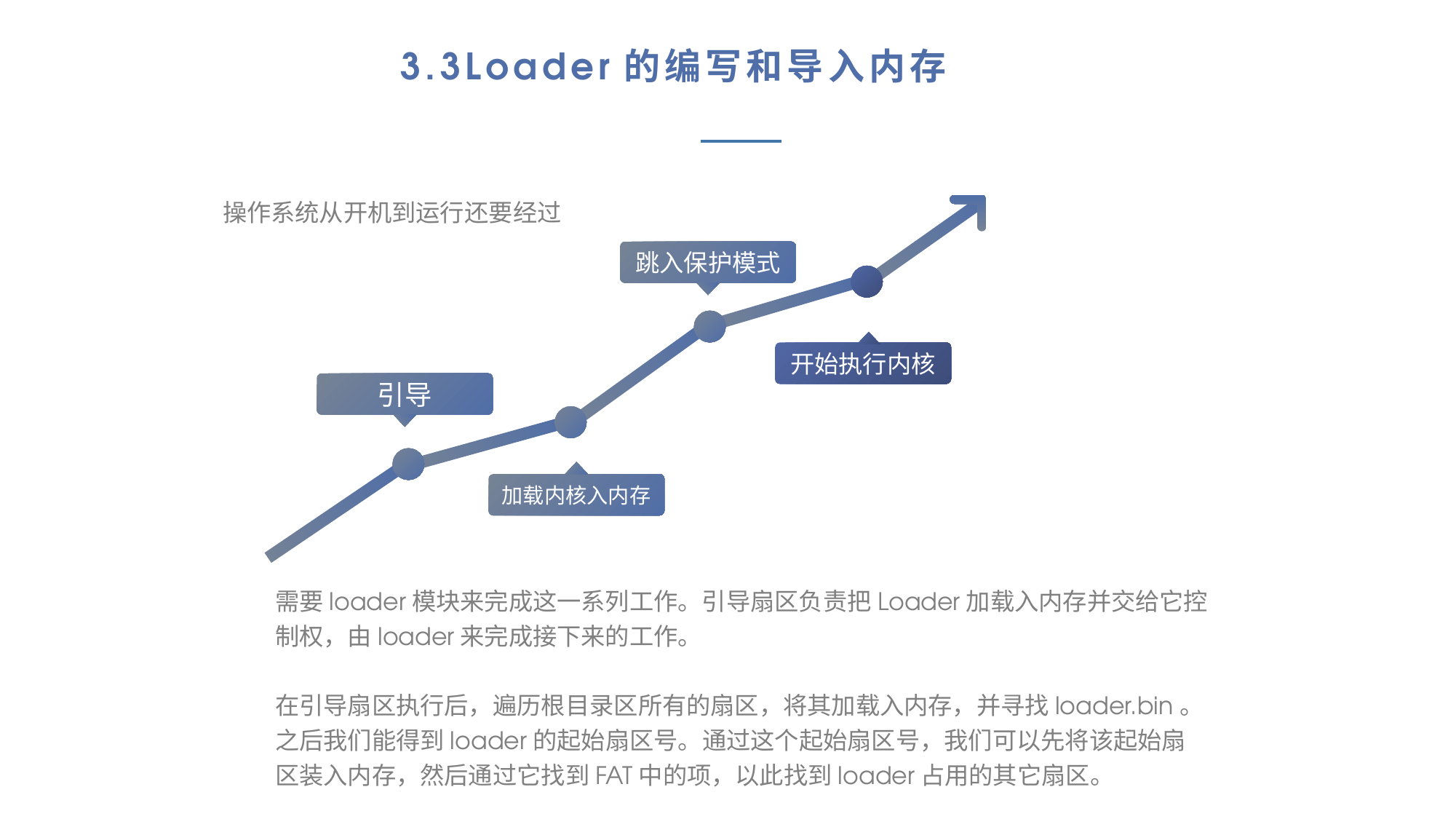

3.3Loader的编写和导入内存

操作系统从开机到运行还要经过
需要loader模块来完成这一系列工作。引导扇区负责把Loader加载入内存并交给它控制权，由loader来完成接下来的工作。

在引导扇区执行后，遍历根目录区所有的扇区，将其加载入内存，并寻找loader.bin。之后我们能得到loader的起始扇区号。通过这个起始扇区号，我们可以先将该起始扇区装入内存，然后通过它找到FAT中的项，以此找到loader占用的其它扇区。
跳入保护模式

开始执行内核
引导

加载内核入内存